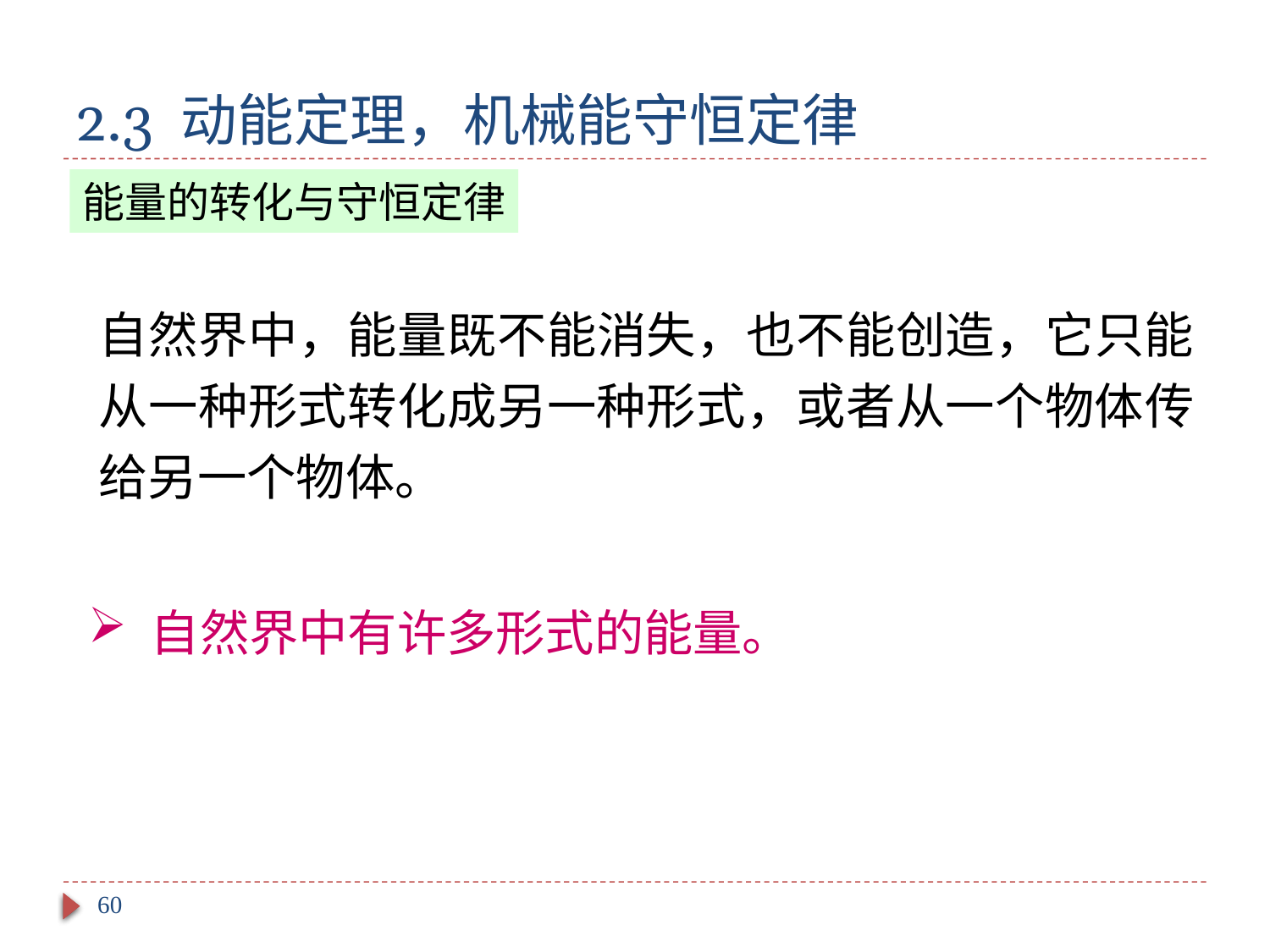

# 2.3 动能定理，机械能守恒定律
能量的转化与守恒定律
自然界中，能量既不能消失，也不能创造，它只能从一种形式转化成另一种形式，或者从一个物体传给另一个物体。
 自然界中有许多形式的能量。
60